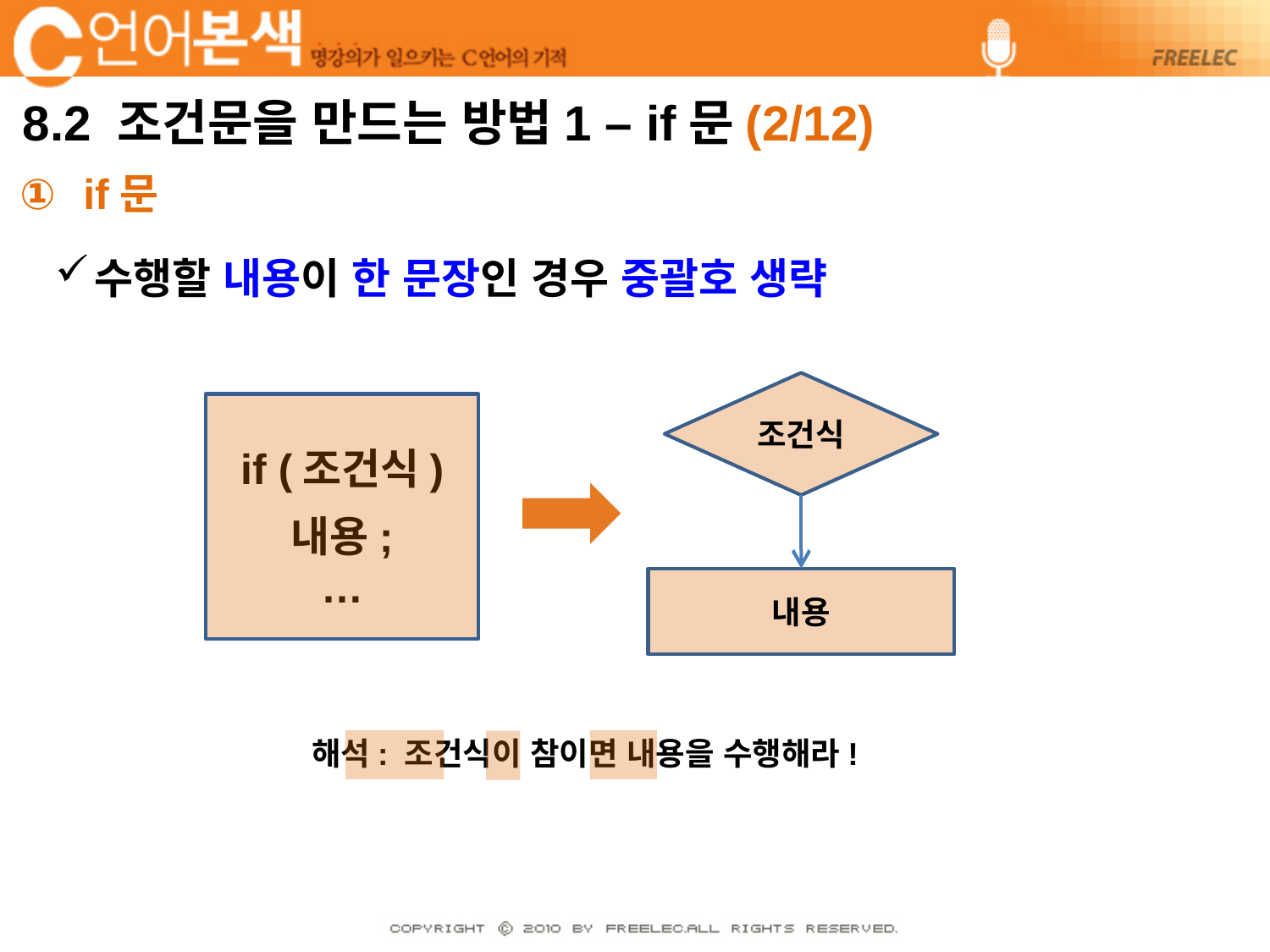

# 8.2 조건문을 만드는 방법1 – if문(2/12)
if문
수행할 내용이 한 문장인 경우 중괄호 생략

조건식

if (조건식)

내용;
…

내용
해석: 조건식이 참이면 내용을 수행해라!